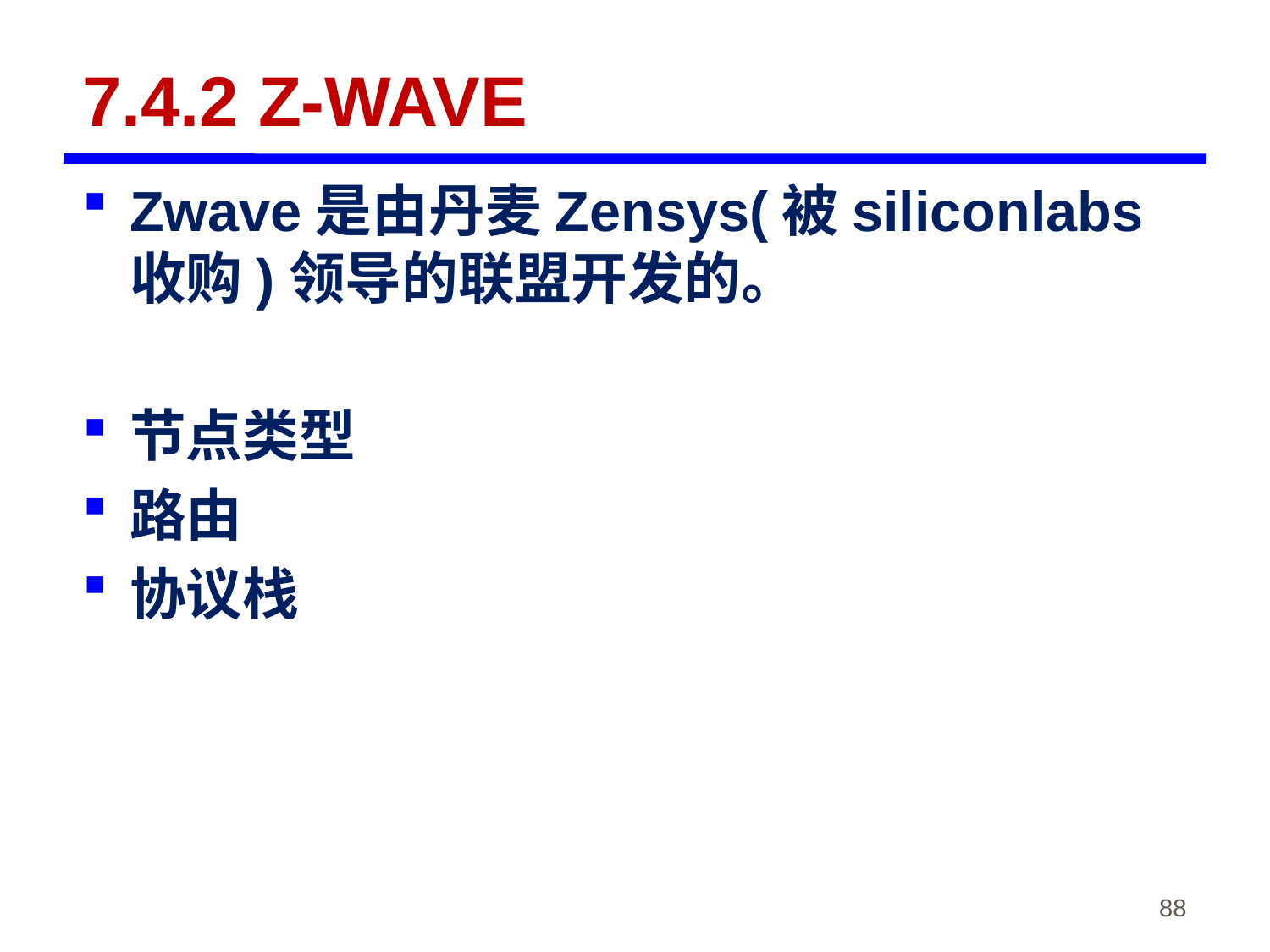

# 7.4.2 Z-WAVE
Zwave是由丹麦Zensys(被siliconlabs收购)领导的联盟开发的。

节点类型
路由
协议栈
《物联网概论》-韩毅刚
88